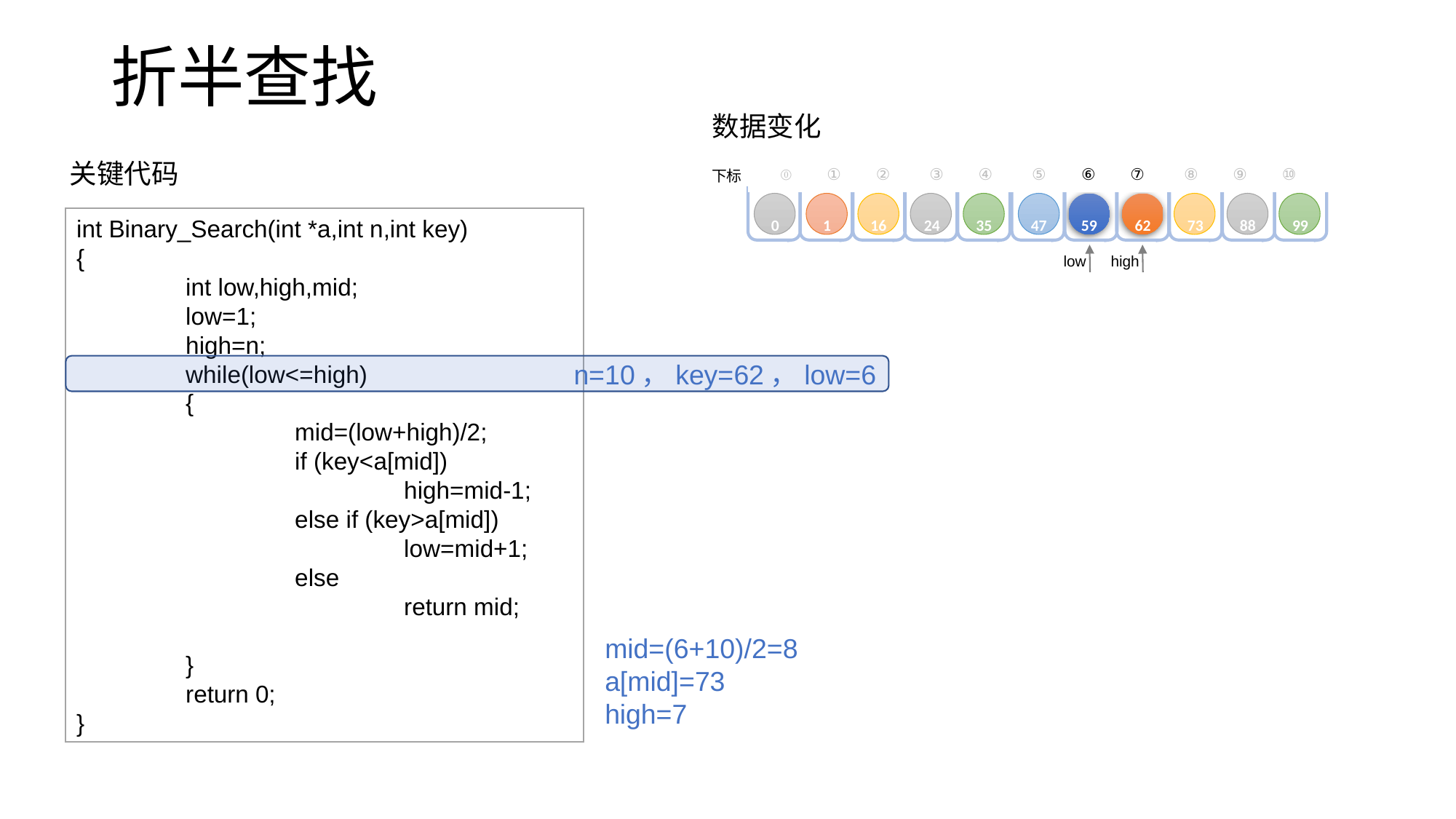

# 折半查找
数据变化
关键代码
⓪        ①        ②         ③        ④         ⑤        ⑥        ⑦         ⑧        ⑨        ⑩
下标

0
1
16
24
35
47
59
62
73
88
99

int Binary_Search(int *a,int n,int key)
{
	int low,high,mid;
	low=1;
	high=n;
	while(low<=high)
	{
		mid=(low+high)/2;
		if (key<a[mid])
			high=mid-1;		else if (key>a[mid])
			low=mid+1;
		else
			return mid;
	}
	return 0;
}
low
high
n=10，key=62，low=6
mid=(6+10)/2=8
a[mid]=73
high=7